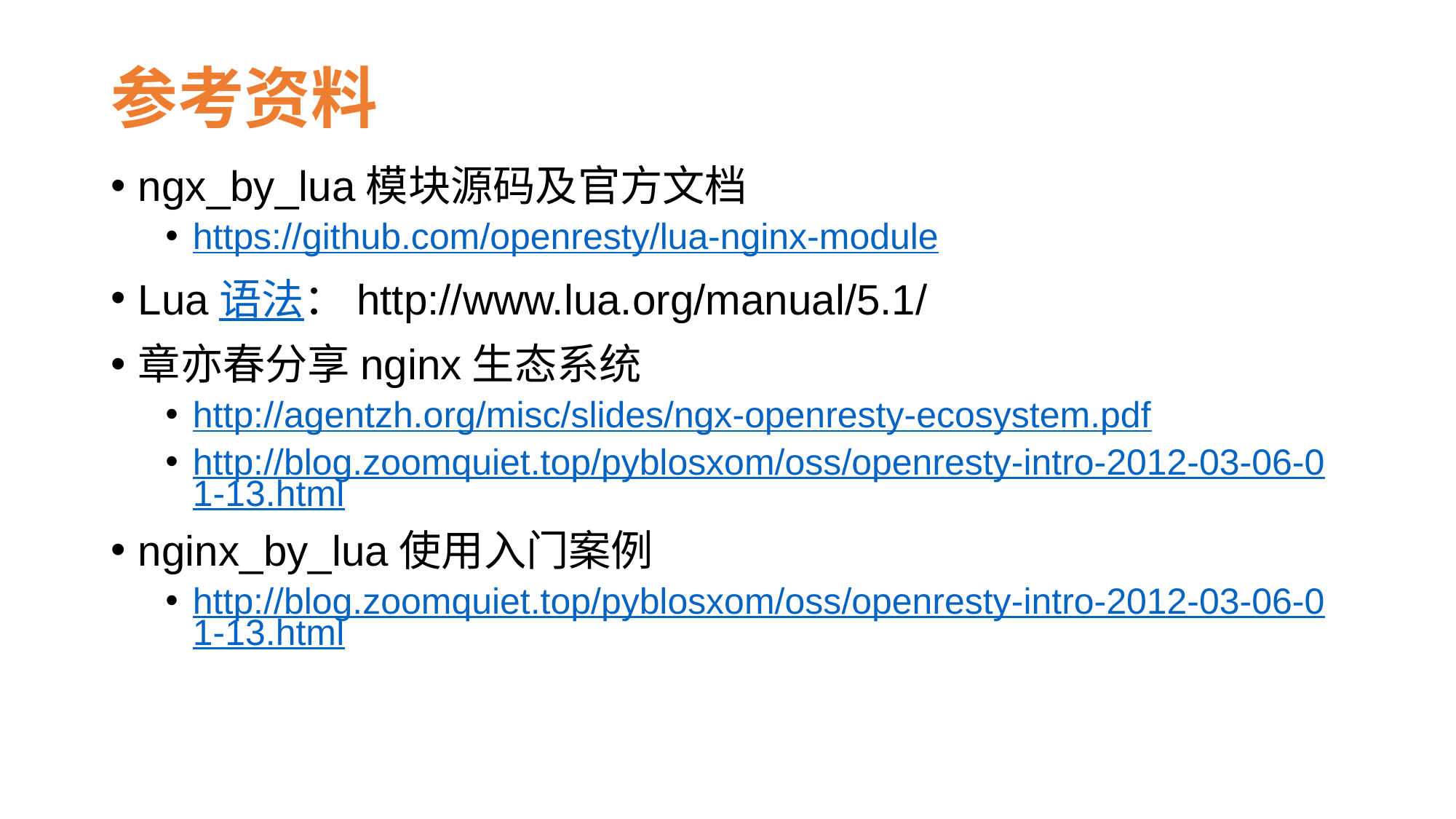

# 参考资料
ngx_by_lua模块源码及官方文档
https://github.com/openresty/lua-nginx-module
Lua语法：http://www.lua.org/manual/5.1/
章亦春分享nginx生态系统
http://agentzh.org/misc/slides/ngx-openresty-ecosystem.pdf
http://blog.zoomquiet.top/pyblosxom/oss/openresty-intro-2012-03-06-01-13.html
nginx_by_lua使用入门案例
http://blog.zoomquiet.top/pyblosxom/oss/openresty-intro-2012-03-06-01-13.html